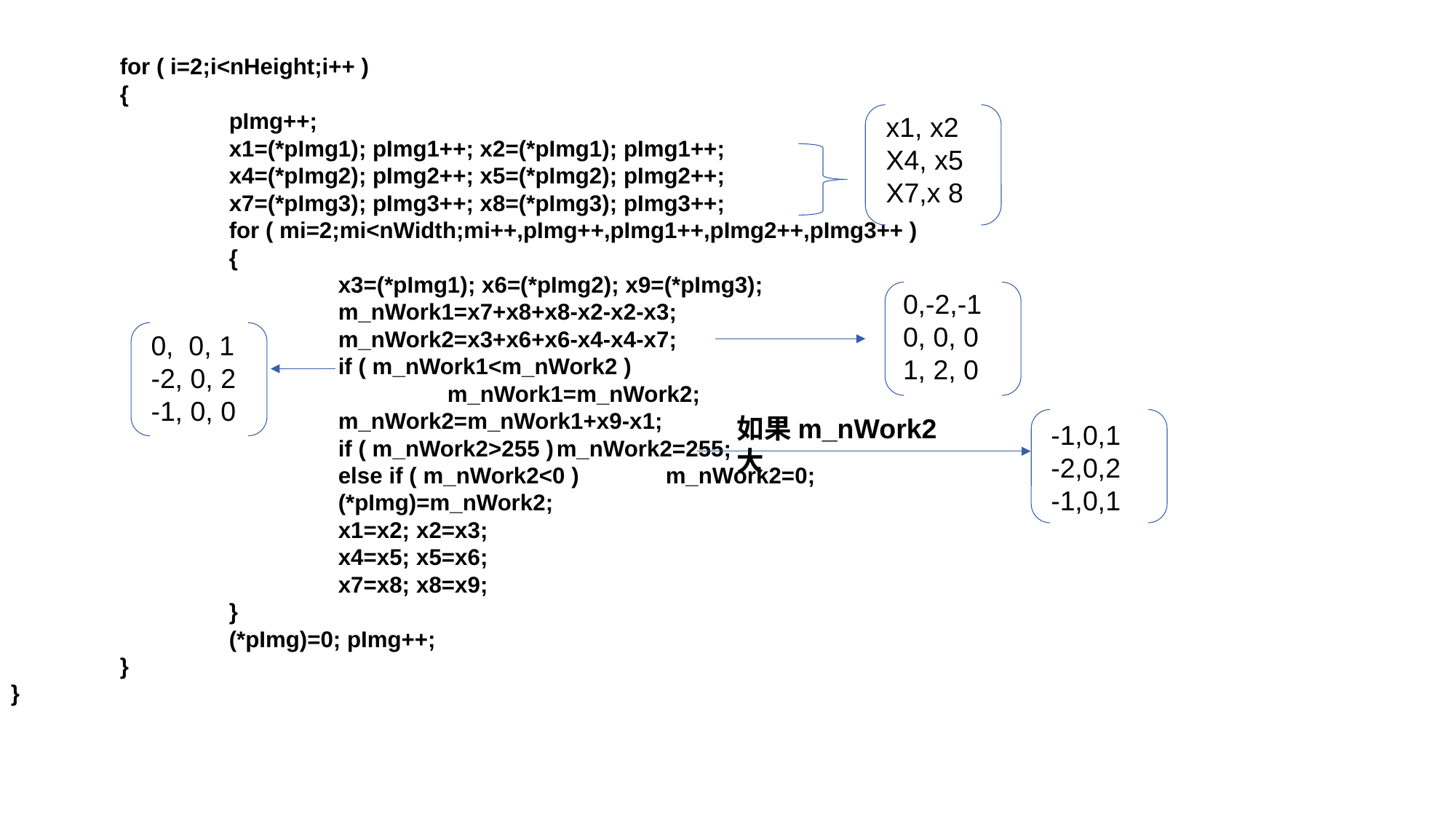

for ( i=2;i<nHeight;i++ )
	{
		pImg++;
		x1=(*pImg1); pImg1++; x2=(*pImg1); pImg1++;
		x4=(*pImg2); pImg2++; x5=(*pImg2); pImg2++;
		x7=(*pImg3); pImg3++; x8=(*pImg3); pImg3++;
		for ( mi=2;mi<nWidth;mi++,pImg++,pImg1++,pImg2++,pImg3++ )
		{
			x3=(*pImg1); x6=(*pImg2); x9=(*pImg3);
			m_nWork1=x7+x8+x8-x2-x2-x3;
			m_nWork2=x3+x6+x6-x4-x4-x7;
			if ( m_nWork1<m_nWork2 )
				m_nWork1=m_nWork2;
			m_nWork2=m_nWork1+x9-x1;
			if ( m_nWork2>255 )	m_nWork2=255;
			else if ( m_nWork2<0 )	m_nWork2=0;
			(*pImg)=m_nWork2;
			x1=x2; x2=x3;
			x4=x5; x5=x6;
			x7=x8; x8=x9;
		}
		(*pImg)=0; pImg++;
	}
}

x1, x2
X4, x5
X7,x 8

0,-2,-1
0, 0, 0
1, 2, 0

0,  0, 1
-2, 0, 2
-1, 0, 0
如果m_nWork2大

-1,0,1
-2,0,2
-1,0,1